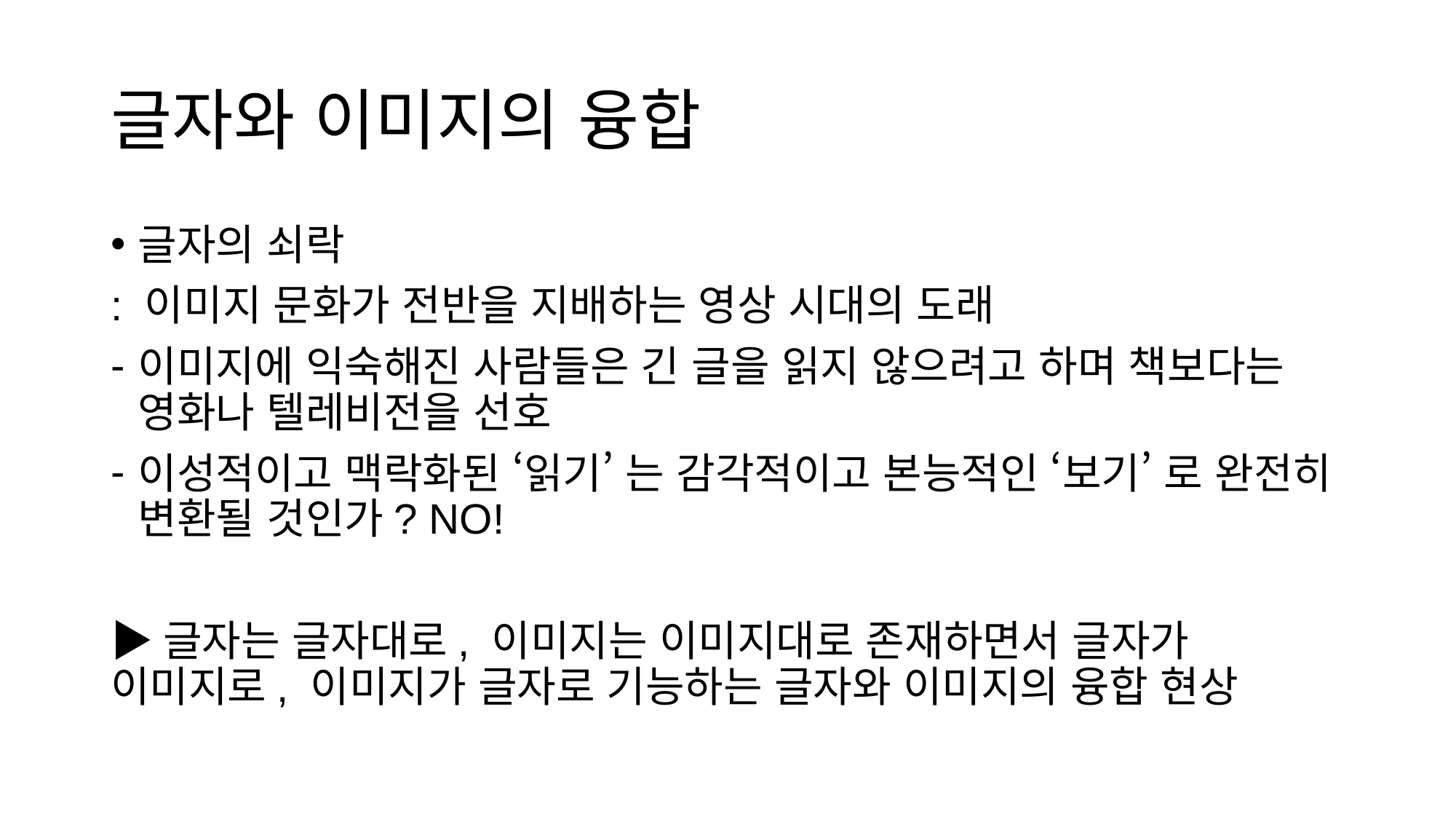

# 글자와 이미지의 융합
글자의 쇠락
: 이미지 문화가 전반을 지배하는 영상 시대의 도래
이미지에 익숙해진 사람들은 긴 글을 읽지 않으려고 하며 책보다는 영화나 텔레비전을 선호
이성적이고 맥락화된 ‘읽기’ 는 감각적이고 본능적인 ‘보기’ 로 완전히 변환될 것인가? NO!

▶글자는 글자대로, 이미지는 이미지대로 존재하면서 글자가 이미지로, 이미지가 글자로 기능하는 글자와 이미지의 융합 현상